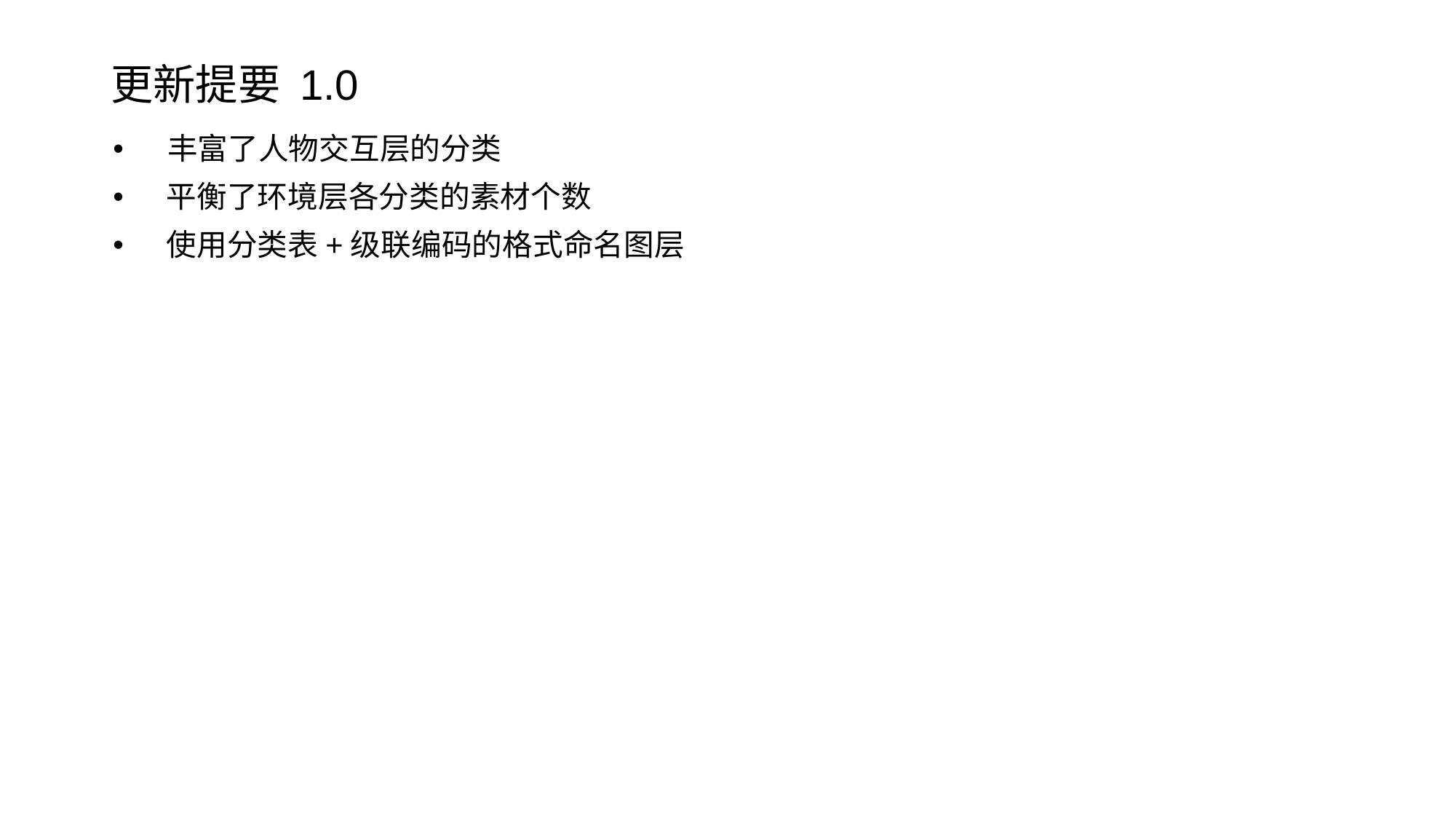

# 更新提要 1.0
丰富了人物交互层的分类
平衡了环境层各分类的素材个数
使用分类表+级联编码的格式命名图层